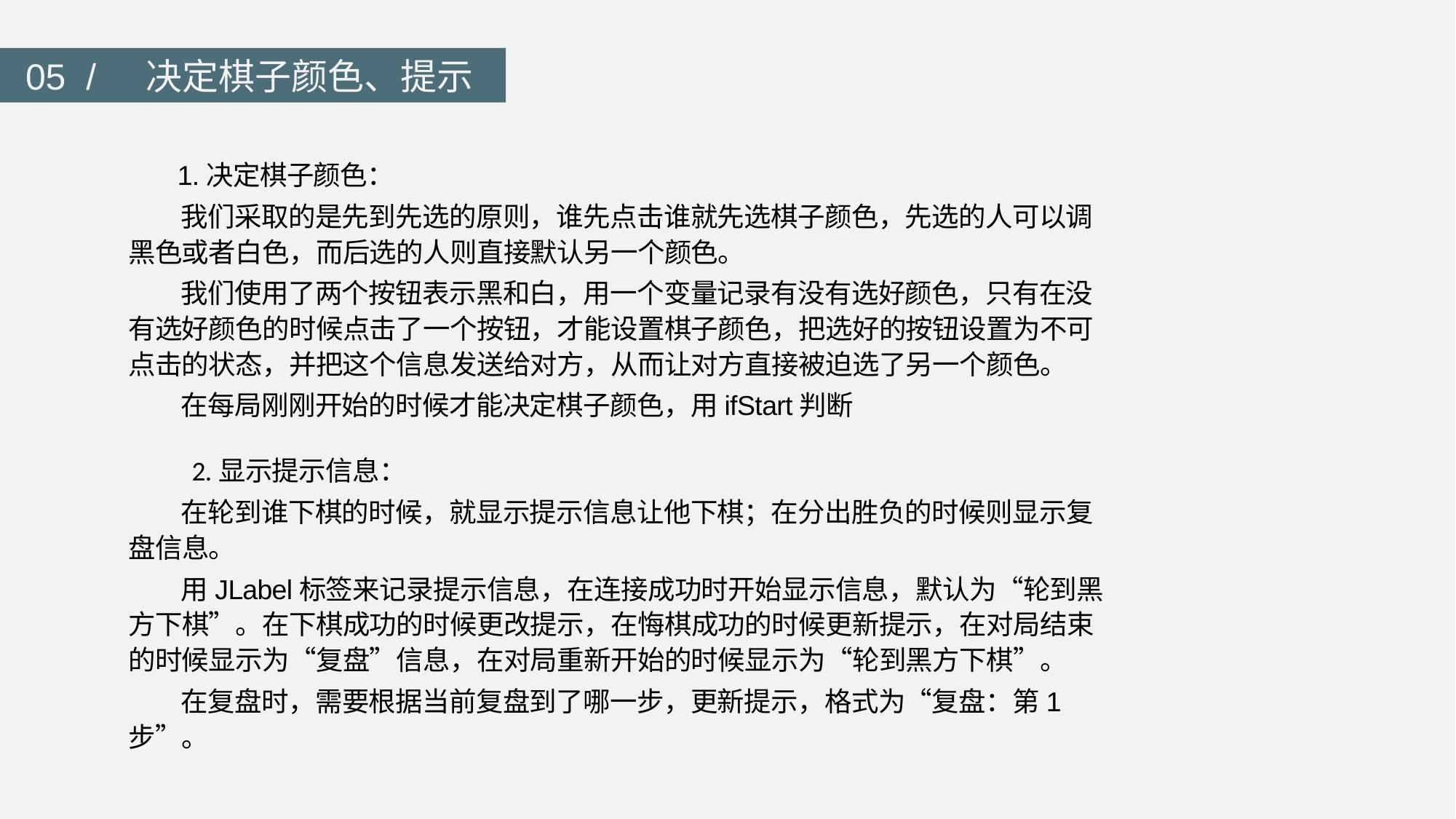

05  /    决定棋子颜色、提示
  1.决定棋子颜色：
  我们采取的是先到先选的原则，谁先点击谁就先选棋子颜色，先选的人可以调黑色或者白色，而后选的人则直接默认另一个颜色。
  我们使用了两个按钮表示黑和白，用一个变量记录有没有选好颜色，只有在没有选好颜色的时候点击了一个按钮，才能设置棋子颜色，把选好的按钮设置为不可点击的状态，并把这个信息发送给对方，从而让对方直接被迫选了另一个颜色。
  在每局刚刚开始的时候才能决定棋子颜色，用ifStart判断

     2.显示提示信息：
  在轮到谁下棋的时候，就显示提示信息让他下棋；在分出胜负的时候则显示复盘信息。
  用JLabel标签来记录提示信息，在连接成功时开始显示信息，默认为“轮到黑方下棋”。在下棋成功的时候更改提示，在悔棋成功的时候更新提示，在对局结束的时候显示为“复盘”信息，在对局重新开始的时候显示为“轮到黑方下棋”。
  在复盘时，需要根据当前复盘到了哪一步，更新提示，格式为“复盘：第1步”。